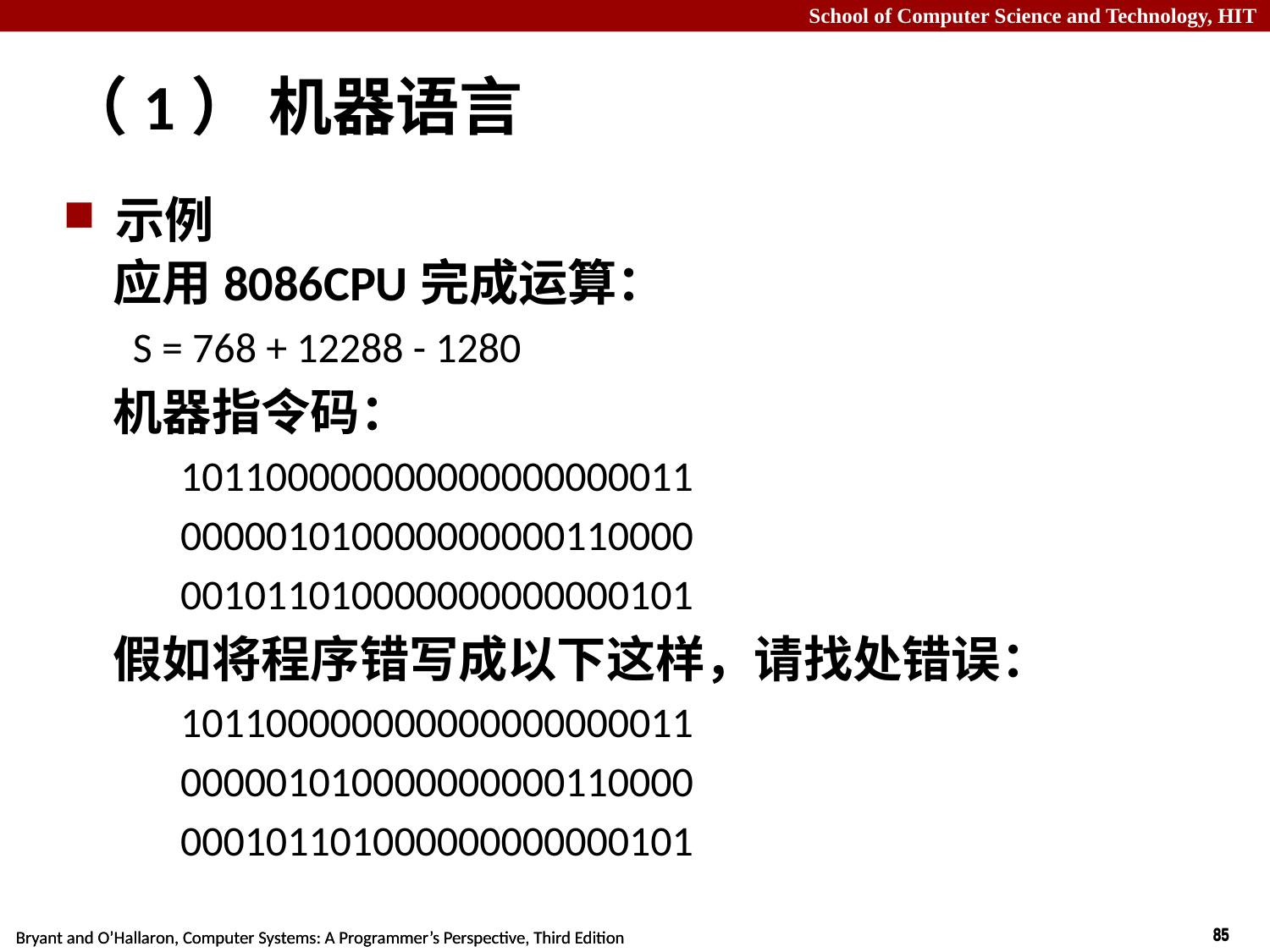

# （1） 机器语言
示例
   应用8086CPU完成运算：
 S = 768 + 12288 - 1280
   机器指令码：
      101100000000000000000011
      000001010000000000110000
      001011010000000000000101
   假如将程序错写成以下这样，请找处错误：
      101100000000000000000011
      000001010000000000110000
      000101101000000000000101